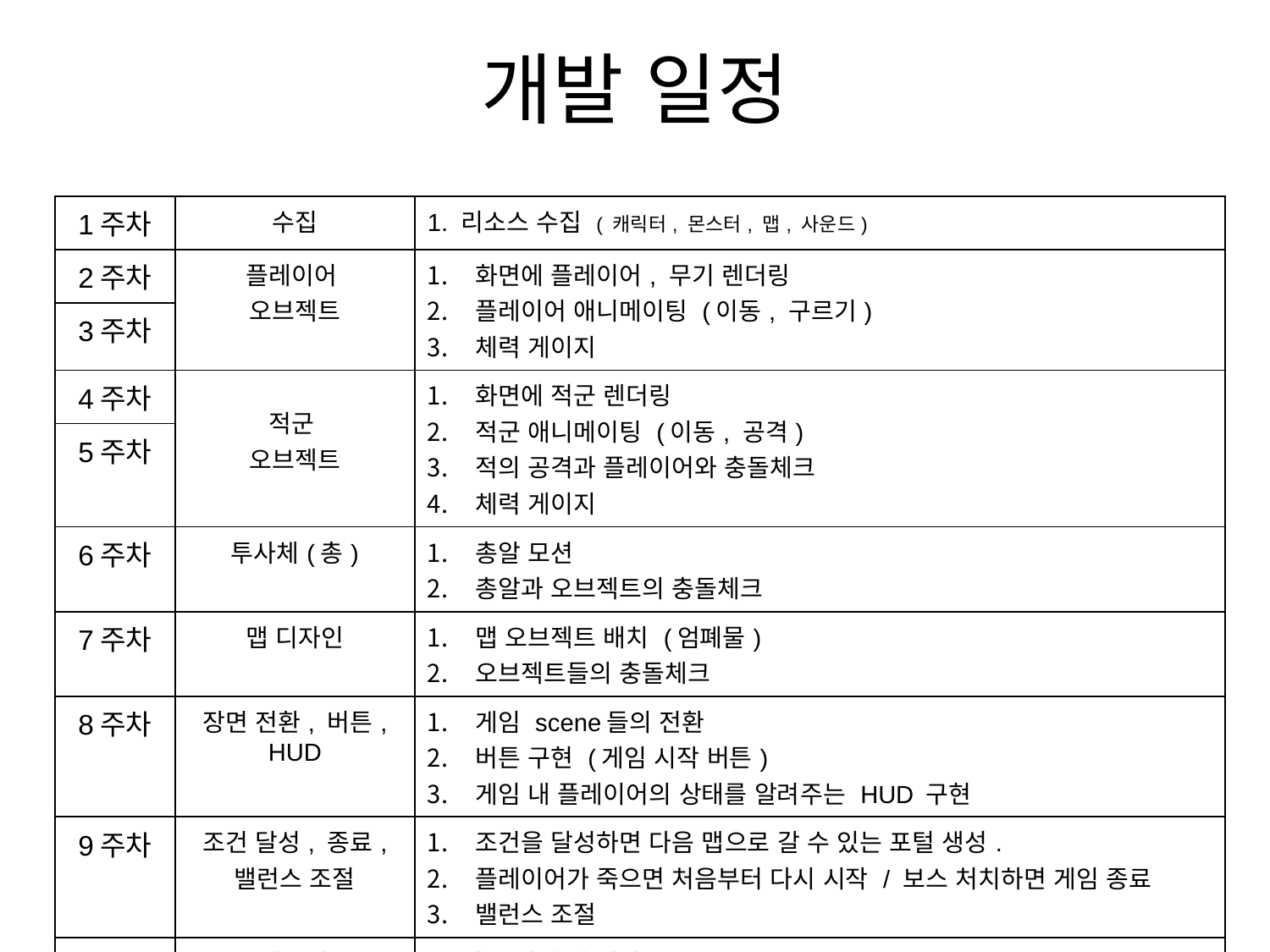

# 개발 일정
| 1주차 | 수집 | 1. 리소스 수집 ( 캐릭터, 몬스터, 맵, 사운드) |
| --- | --- | --- |
| 2주차 | 플레이어 오브젝트 | 화면에 플레이어, 무기 렌더링 플레이어 애니메이팅 (이동, 구르기) 체력 게이지 |
| 3주차 |  |  |
| 4주차 | 적군 오브젝트 | 화면에 적군 렌더링 적군 애니메이팅 (이동, 공격) 적의 공격과 플레이어와 충돌체크 체력 게이지 |
| 5주차 |  |  |
| 6주차 | 투사체(총) | 총알 모션 총알과 오브젝트의 충돌체크 |
| 7주차 | 맵 디자인 | 맵 오브젝트 배치 (엄폐물) 오브젝트들의 충돌체크 |
| 8주차 | 장면 전환, 버튼, HUD | 게임 scene들의 전환 버튼 구현 (게임 시작 버튼) 게임 내 플레이어의 상태를 알려주는 HUD 구현 |
| 9주차 | 조건 달성, 종료, 밸런스 조절 | 조건을 달성하면 다음 맵으로 갈 수 있는 포털 생성. 플레이어가 죽으면 처음부터 다시 시작 / 보스 처치하면 게임 종료 밸런스 조절 |
| 10주차 | 마무리 | 1. 최종 점검 및 릴리즈 |